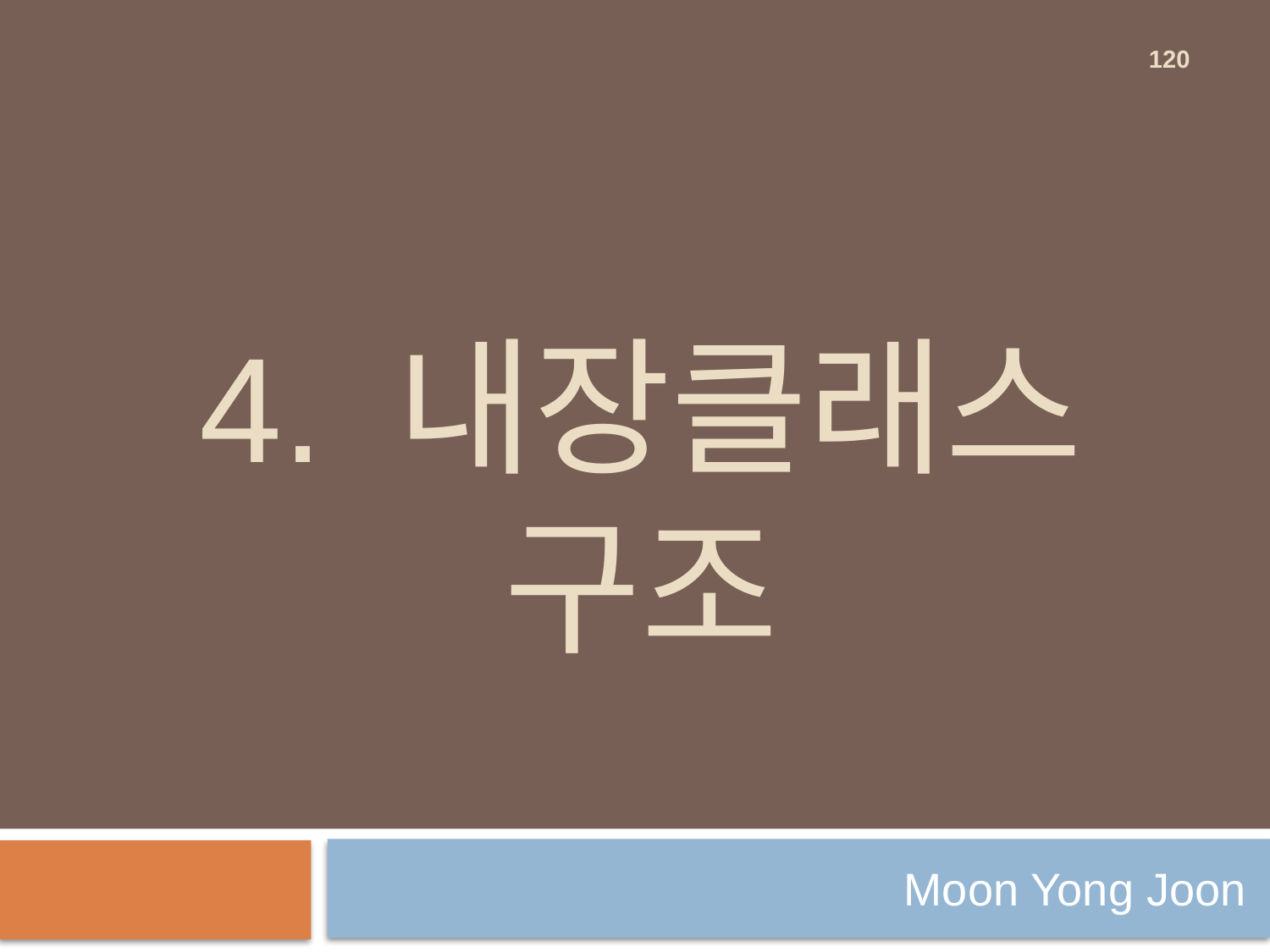

120
# 4. 내장클래스 구조
Moon Yong Joon